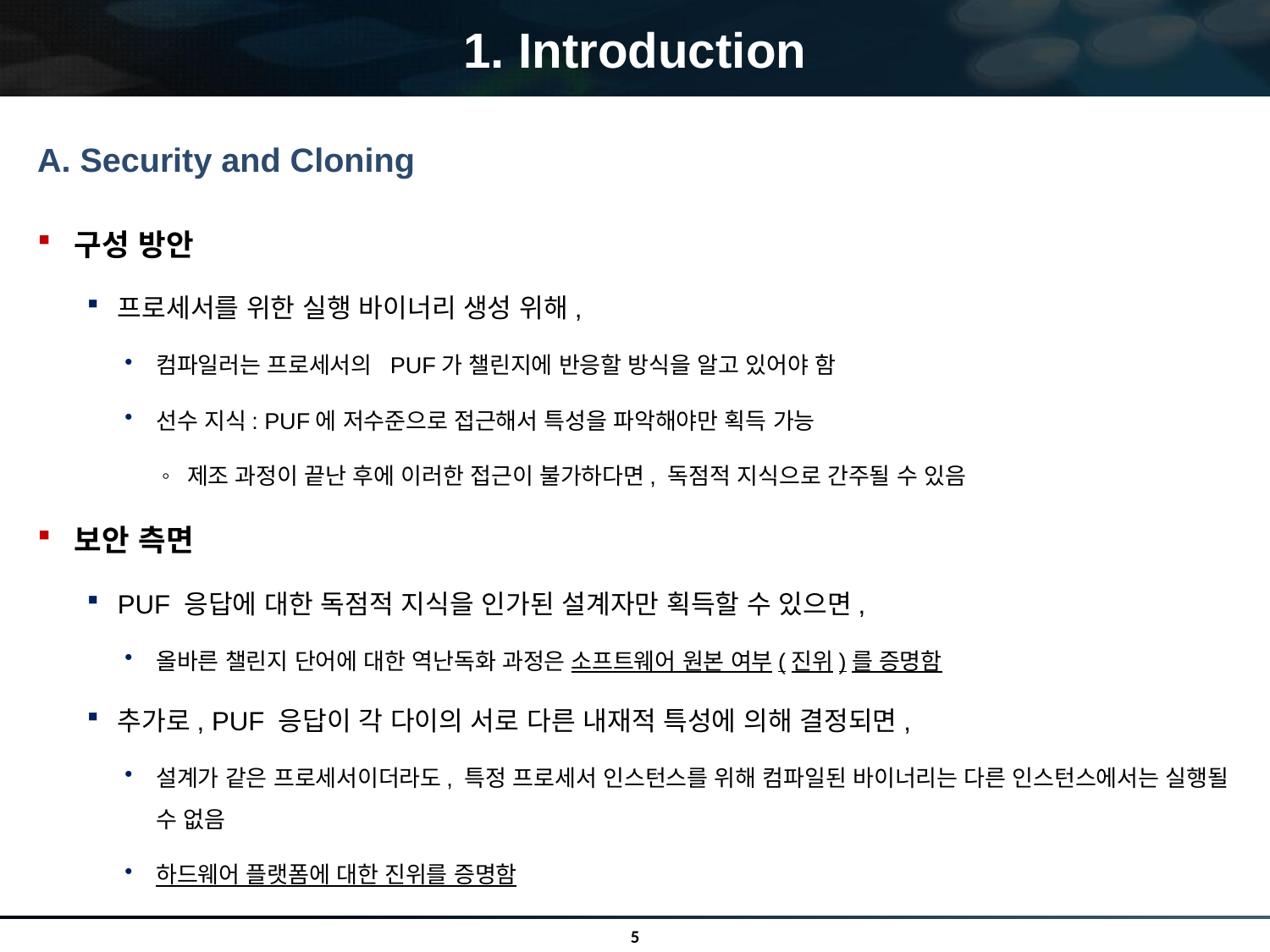

# 1. Introduction
A. Security and Cloning
구성 방안
프로세서를 위한 실행 바이너리 생성 위해,
컴파일러는 프로세서의  PUF가 챌린지에 반응할 방식을 알고 있어야 함
선수 지식: PUF에 저수준으로 접근해서 특성을 파악해야만 획득 가능
제조 과정이 끝난 후에 이러한 접근이 불가하다면, 독점적 지식으로 간주될 수 있음
보안 측면
PUF 응답에 대한 독점적 지식을 인가된 설계자만 획득할 수 있으면,
올바른 챌린지 단어에 대한 역난독화 과정은 소프트웨어 원본 여부(진위)를 증명함
추가로, PUF 응답이 각 다이의 서로 다른 내재적 특성에 의해 결정되면,
설계가 같은 프로세서이더라도, 특정 프로세서 인스턴스를 위해 컴파일된 바이너리는 다른 인스턴스에서는 실행될 수 없음
하드웨어 플랫폼에 대한 진위를 증명함